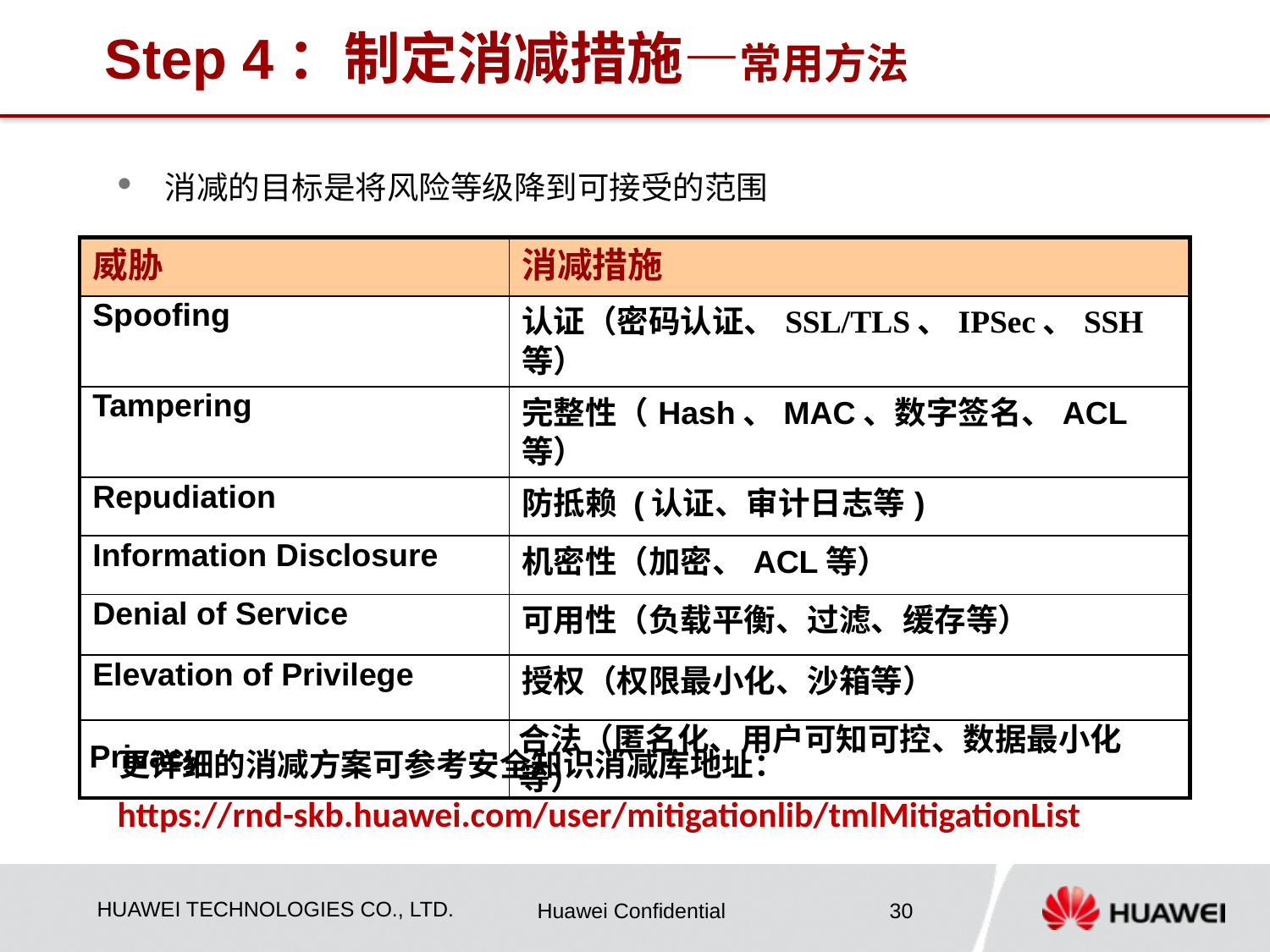

# Step 4：制定消减措施—常用方法
消减的目标是将风险等级降到可接受的范围
| 威胁 | 消减措施 |
| --- | --- |
| Spoofing | 认证（密码认证、SSL/TLS、IPSec、SSH等） |
| Tampering | 完整性（Hash、MAC、数字签名、ACL等） |
| Repudiation | 防抵赖 (认证、审计日志等) |
| Information Disclosure | 机密性（加密、ACL等） |
| Denial of Service | 可用性（负载平衡、过滤、缓存等） |
| Elevation of Privilege | 授权（权限最小化、沙箱等） |
| Privacy | 合法（匿名化、用户可知可控、数据最小化等） |
 更详细的消减方案可参考安全知识消减库地址：
https://rnd-skb.huawei.com/user/mitigationlib/tmlMitigationList